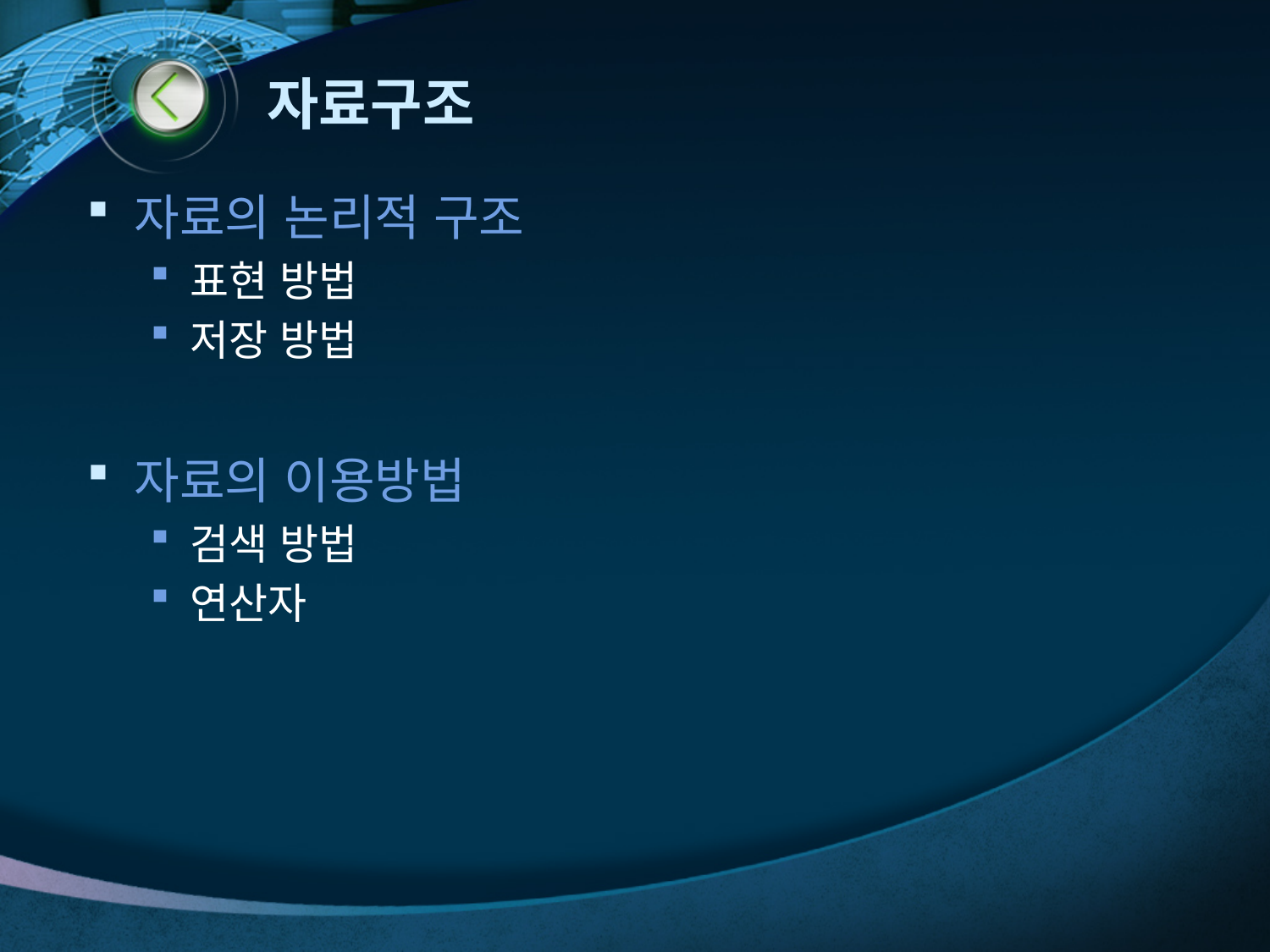

# 자료구조
자료의 논리적 구조
표현 방법
저장 방법

자료의 이용방법
검색 방법
연산자